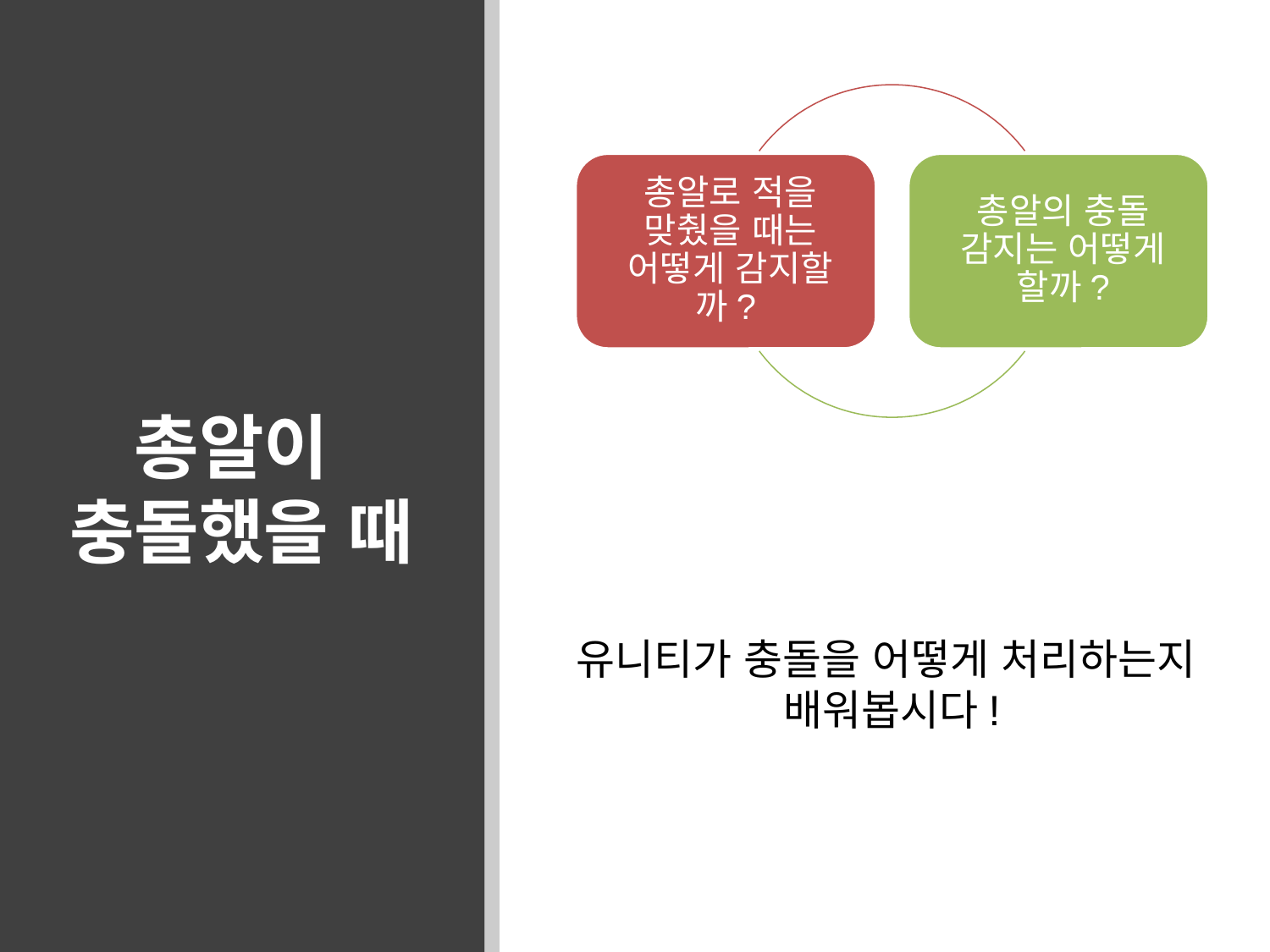

총알로 적을 맞췄을 때는 어떻게 감지할까?
총알의 충돌 감지는 어떻게 할까?
# 총알이 충돌했을 때
유니티가 충돌을 어떻게 처리하는지
배워봅시다!